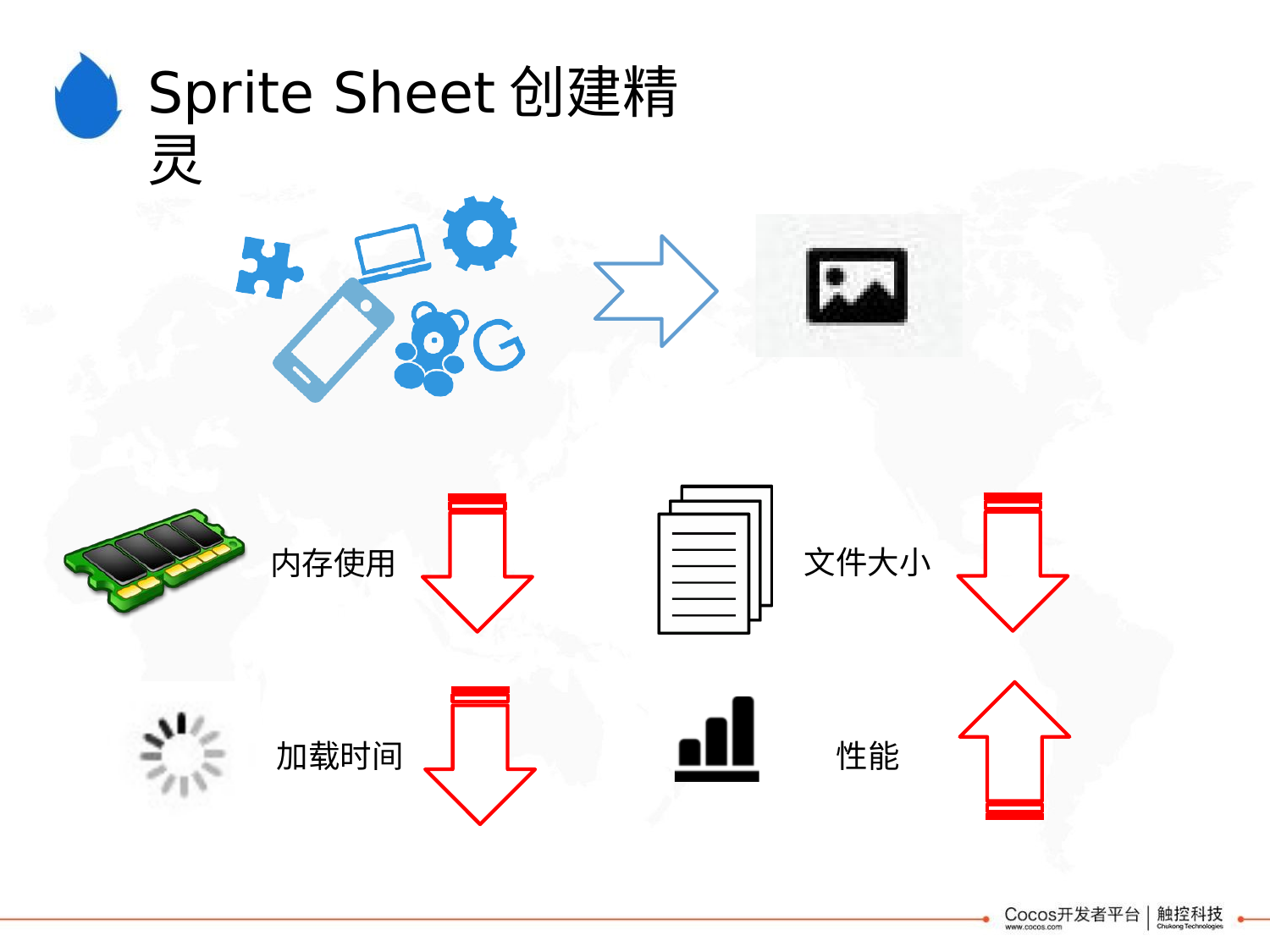

# Sprite Sheet创建精灵

文件大小
内存使用

加载时间
性能